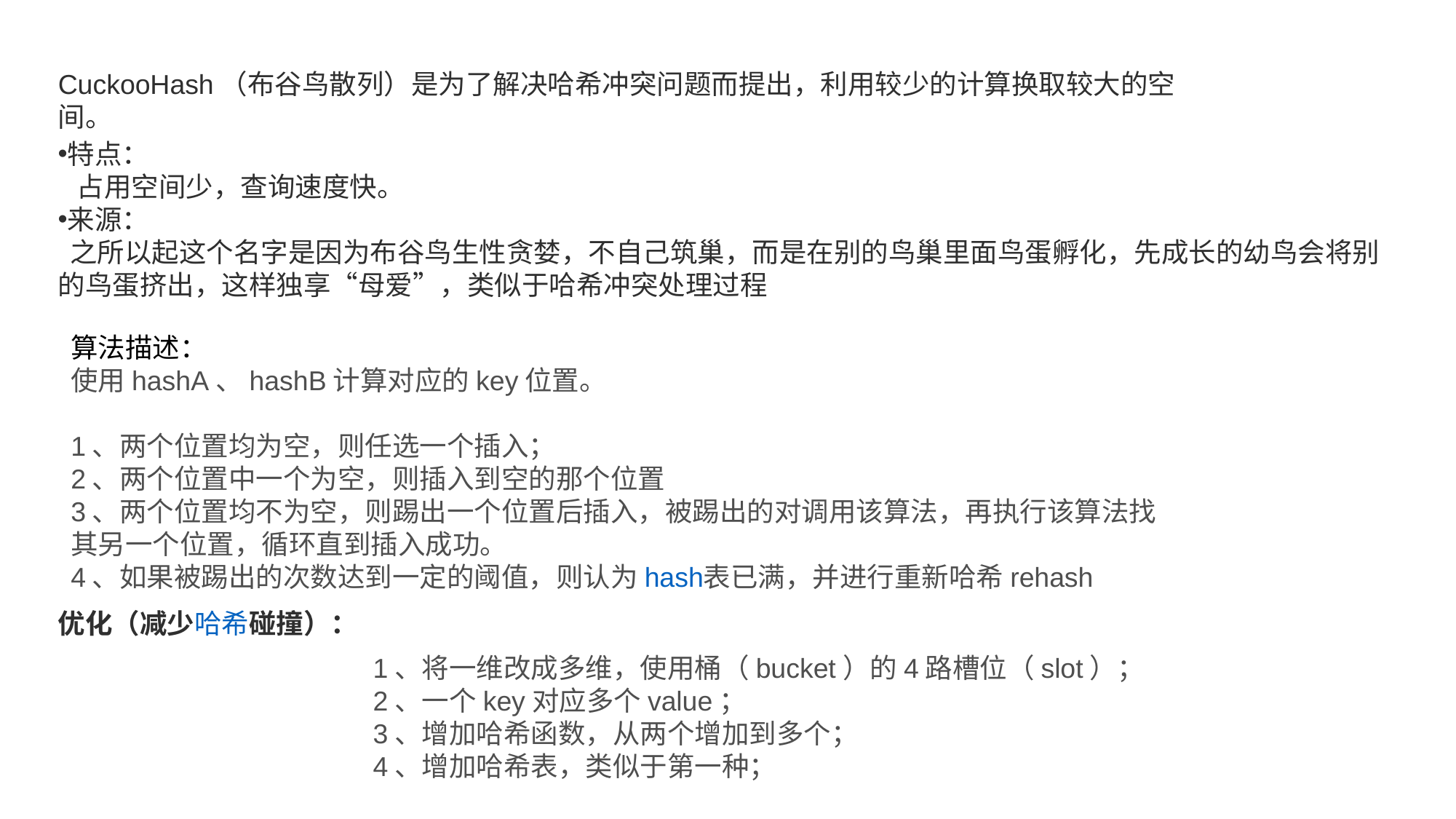

CuckooHash（布谷鸟散列）是为了解决哈希冲突问题而提出，利用较少的计算换取较大的空间。
特点：
  占用空间少，查询速度快。
来源：
  之所以起这个名字是因为布谷鸟生性贪婪，不自己筑巢，而是在别的鸟巢里面鸟蛋孵化，先成长的幼鸟会将别的鸟蛋挤出，这样独享“母爱”，类似于哈希冲突处理过程

算法描述：
使用hashA、hashB计算对应的key位置。

1、两个位置均为空，则任选一个插入；
2、两个位置中一个为空，则插入到空的那个位置
3、两个位置均不为空，则踢出一个位置后插入，被踢出的对调用该算法，再执行该算法找其另一个位置，循环直到插入成功。
4、如果被踢出的次数达到一定的阈值，则认为hash表已满，并进行重新哈希rehash
优化（减少哈希碰撞）：
1、将一维改成多维，使用桶（bucket）的4路槽位（slot）；
2、一个key对应多个value；
3、增加哈希函数，从两个增加到多个；
4、增加哈希表，类似于第一种；